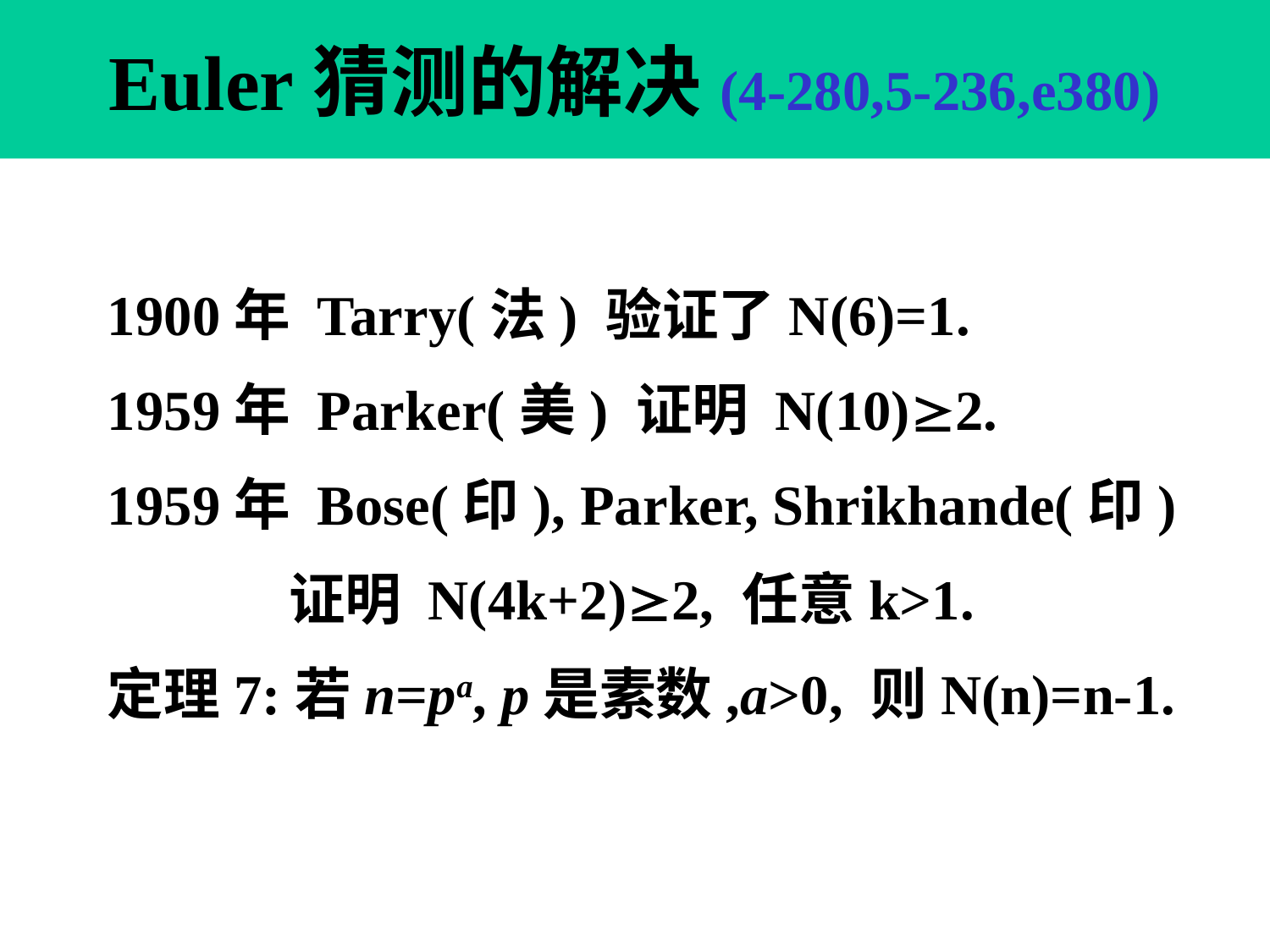

# Euler猜测的解决(4-280,5-236,e380)
1900年 Tarry(法) 验证了N(6)=1.
1959年 Parker(美) 证明 N(10)≥2.
1959年 Bose(印), Parker, Shrikhande(印)
             证明 N(4k+2)≥2, 任意k>1.
定理7:若n=pa, p是素数,a>0, 则N(n)=n-1.